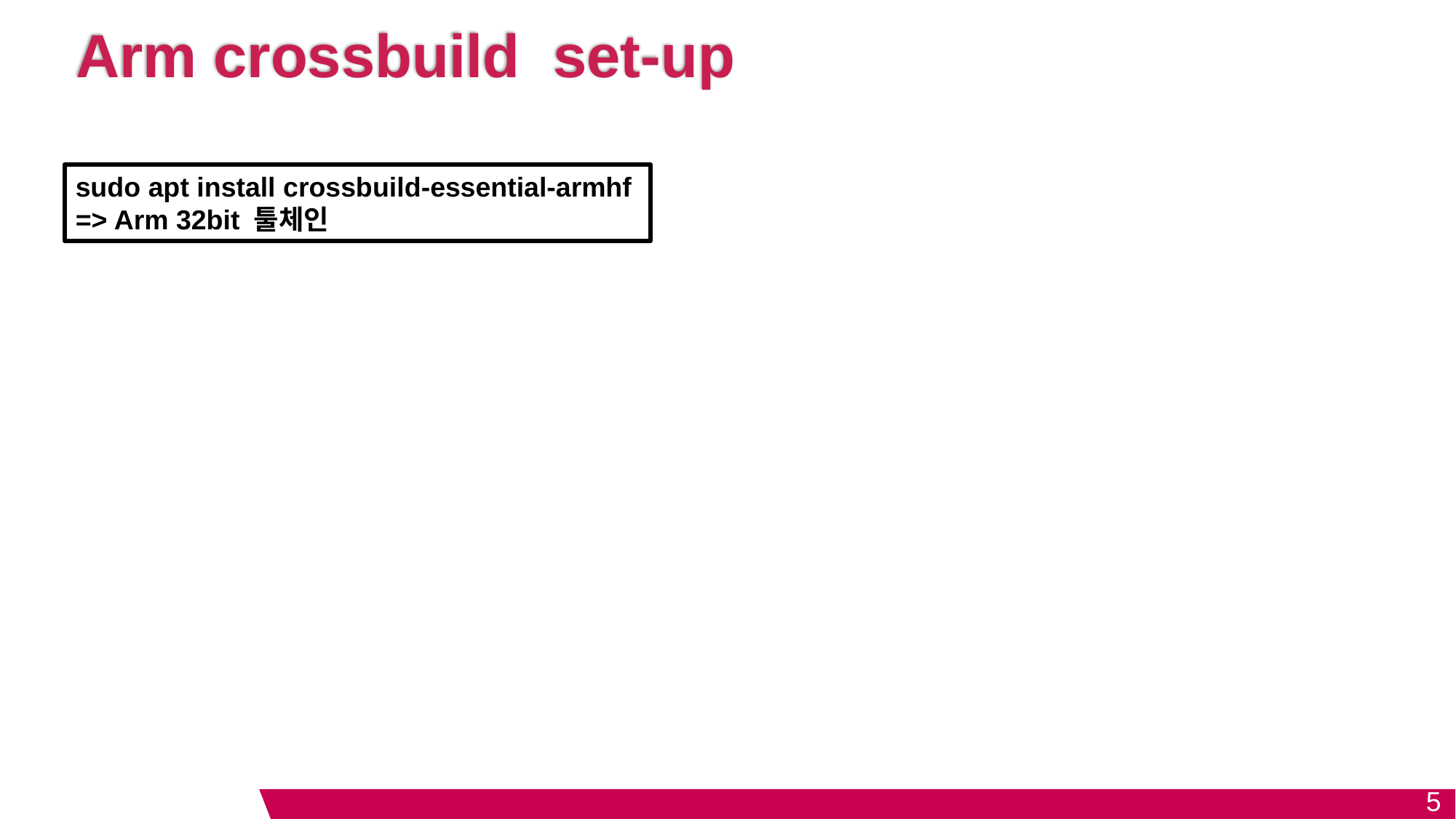

# Arm crossbuild  set-up
sudo apt install crossbuild-essential-armhf
=> Arm 32bit 툴체인
5